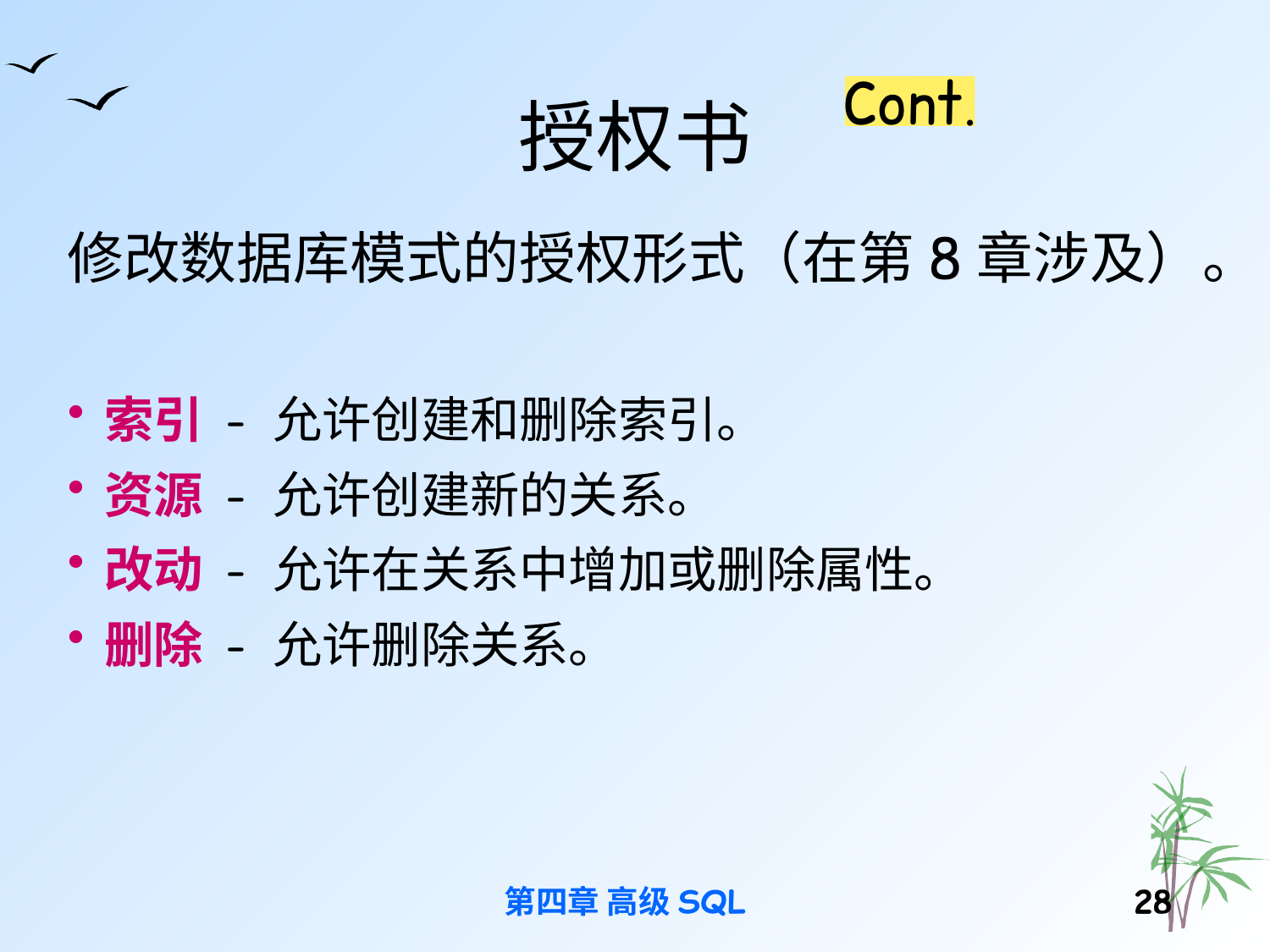

# 授权书
Cont.
修改数据库模式的授权形式（在第8章涉及）。
索引 - 允许创建和删除索引。
资源 - 允许创建新的关系。
改动 - 允许在关系中增加或删除属性。
删除 - 允许删除关系。
第四章 高级SQL
28